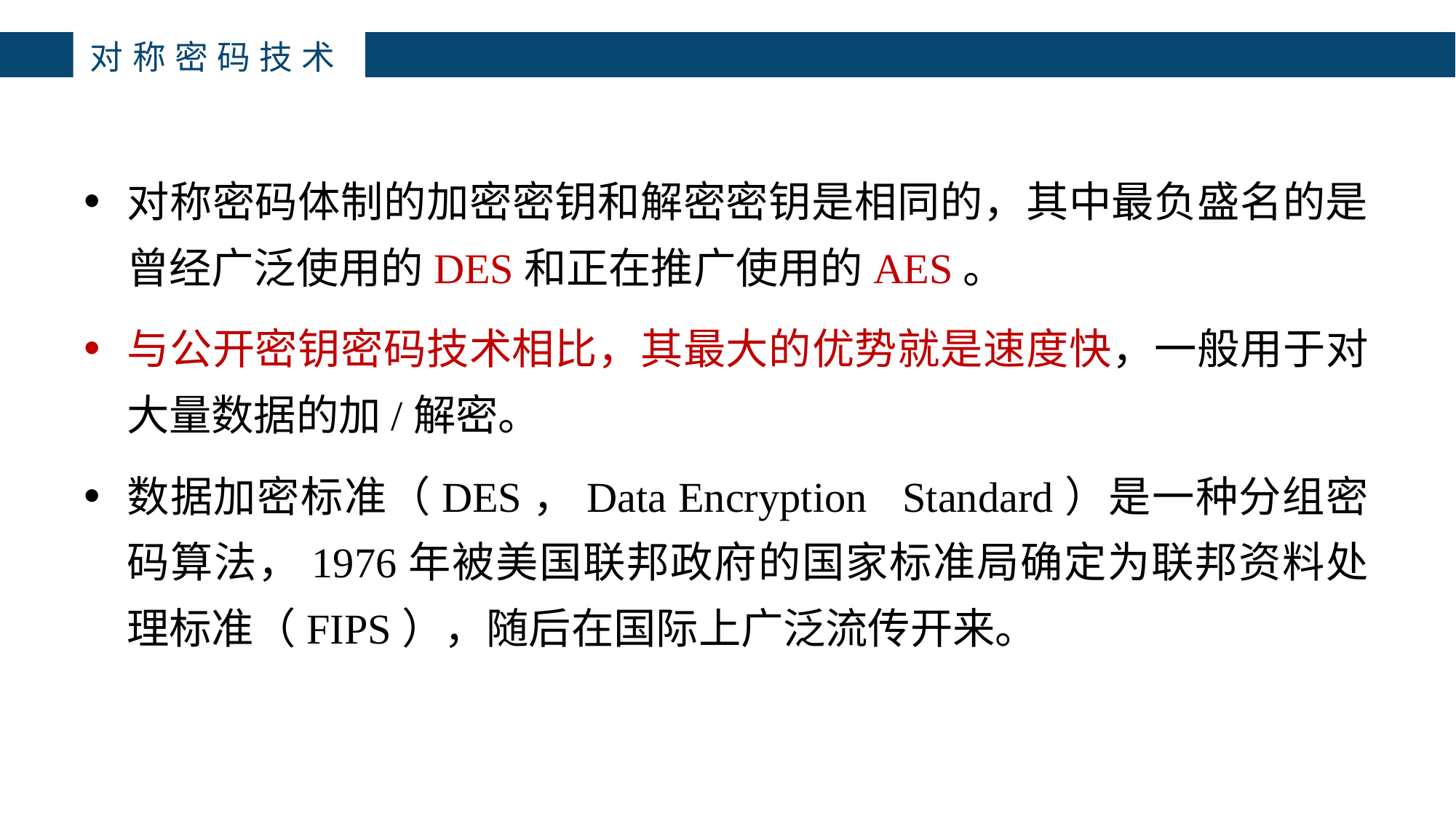

对称密码技术

对称密码体制的加密密钥和解密密钥是相同的，其中最负盛名的是曾经广泛使用的DES和正在推广使用的AES。
与公开密钥密码技术相比，其最大的优势就是速度快，一般用于对大量数据的加/解密。
数据加密标准（DES，Data Encryption	Standard）是一种分组密码算法，1976年被美国联邦政府的国家标准局确定为联邦资料处理标准（FIPS），随后在国际上广泛流传开来。